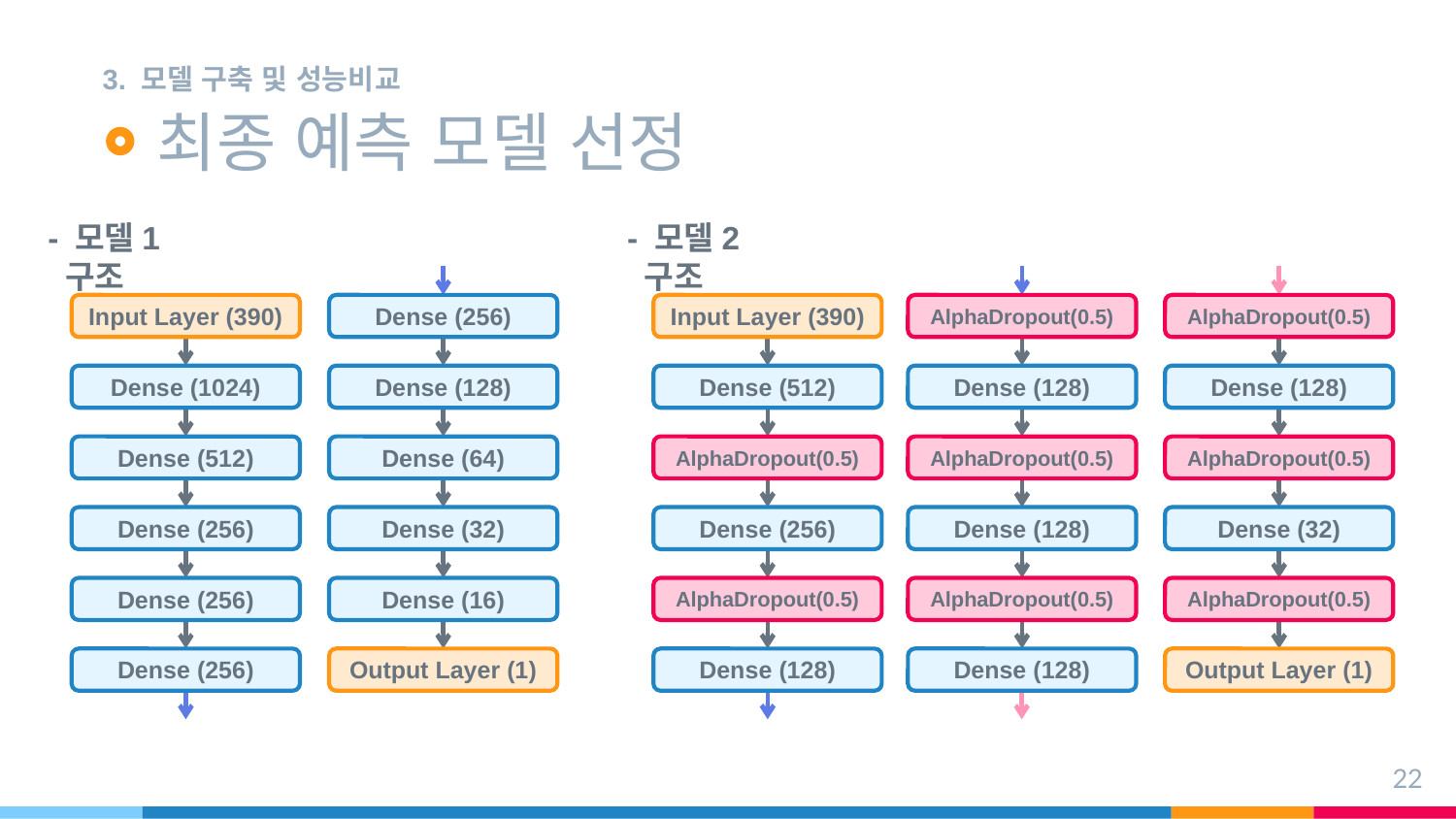

3. 모델 구축 및 성능비교
# 최종 예측 모델 선정

- 모델1 구조
- 모델2 구조
Input Layer (390)
Dense (256)
Dense (1024)
Dense (128)
Dense (512)
Dense (64)
Dense (256)
Dense (32)
Dense (256)
Dense (16)
Dense (256)
Output Layer (1)
Input Layer (390)
AlphaDropout(0.5)
AlphaDropout(0.5)
Dense (512)
Dense (128)
Dense (128)
AlphaDropout(0.5)
AlphaDropout(0.5)
AlphaDropout(0.5)
Dense (256)
Dense (128)
Dense (32)
AlphaDropout(0.5)
AlphaDropout(0.5)
AlphaDropout(0.5)
Dense (128)
Dense (128)
Output Layer (1)
22